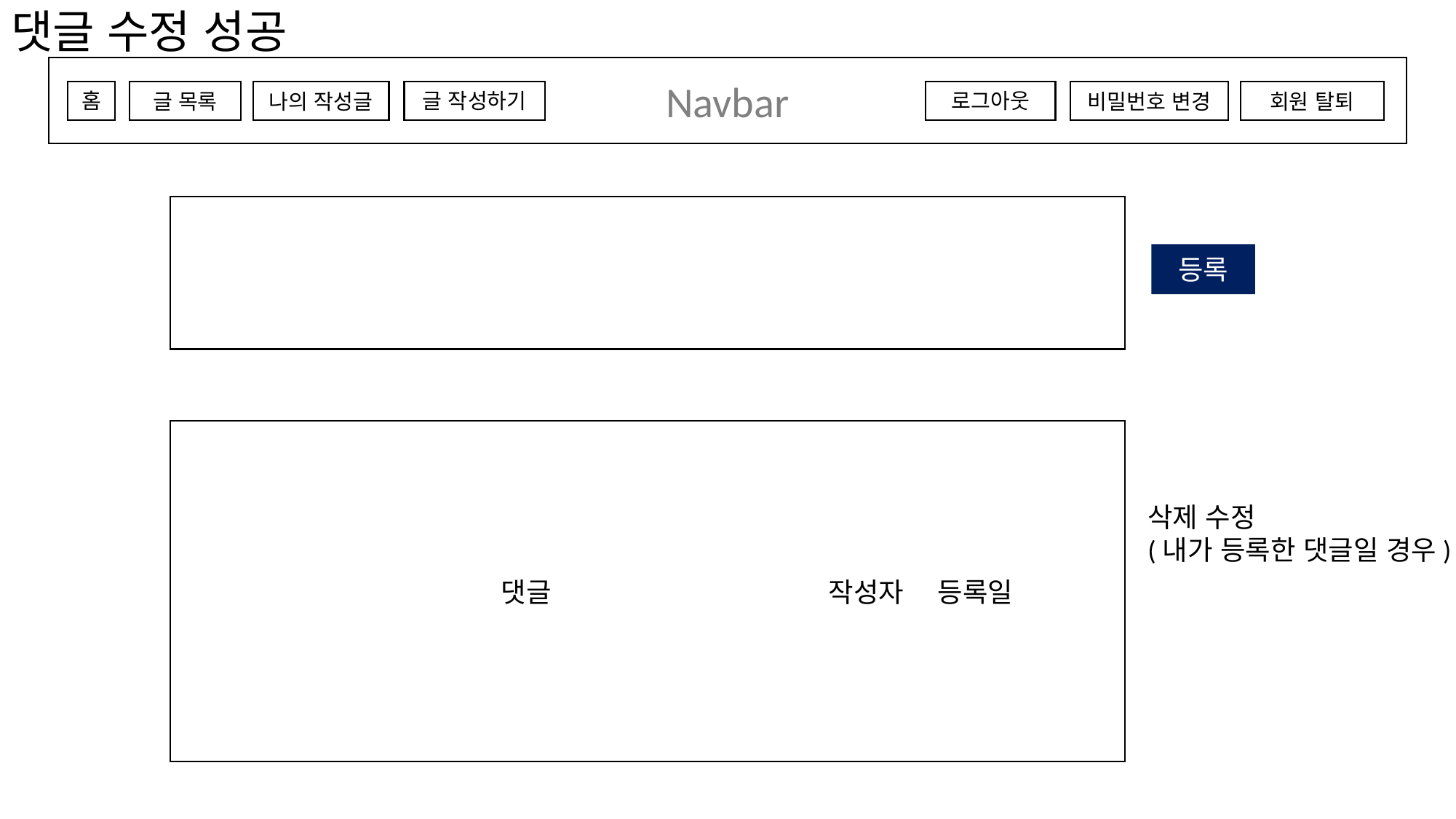

# 댓글 수정 성공
Navbar
홈
글 작성하기
로그아웃
글 목록
나의 작성글
비밀번호 변경
회원 탈퇴

등록
		댓글			작성자	등록일
삭제 수정
(내가 등록한 댓글일 경우)